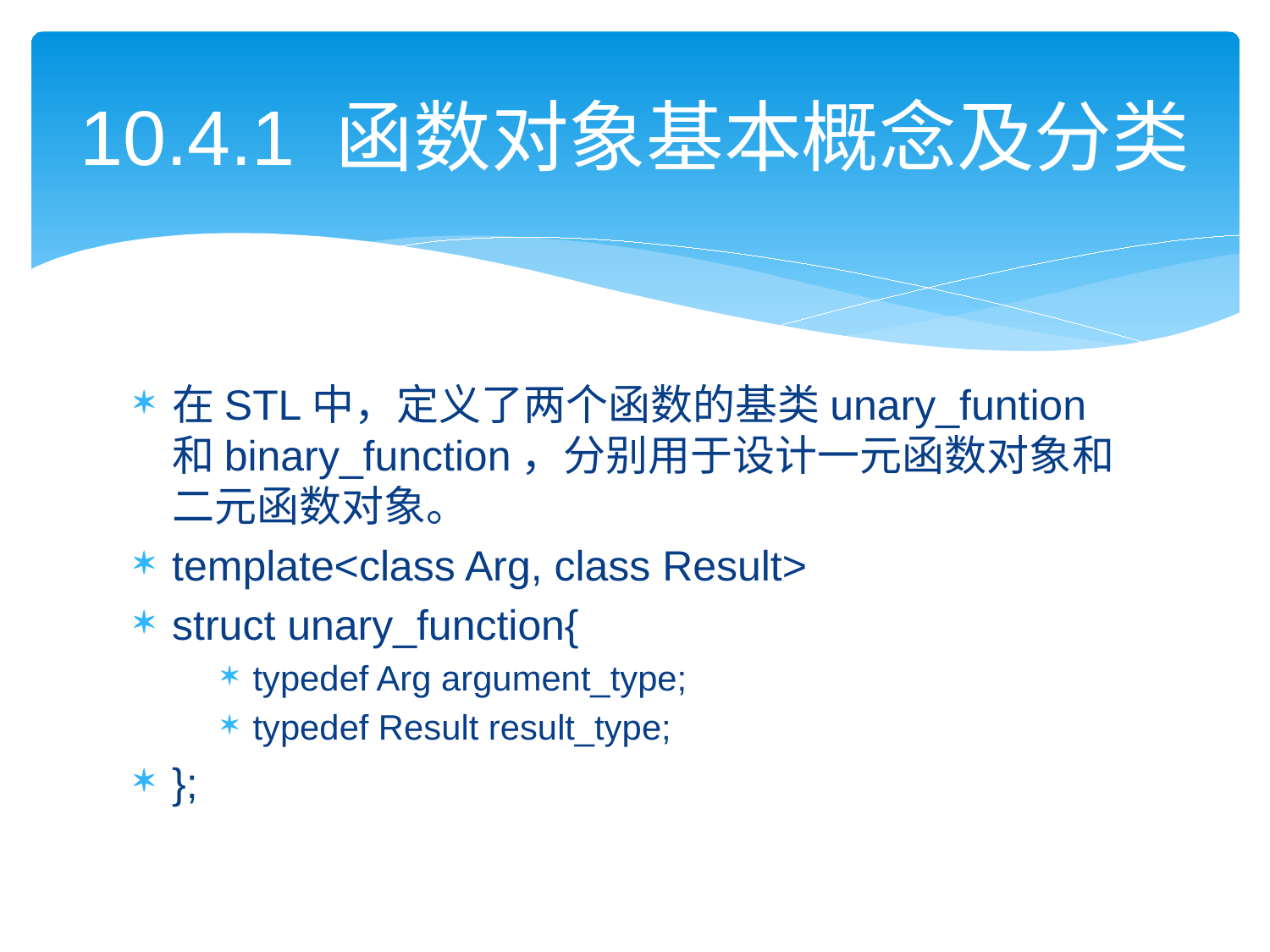

# 10.4.1 函数对象基本概念及分类
在STL中，定义了两个函数的基类unary_funtion和binary_function，分别用于设计一元函数对象和二元函数对象。
template<class Arg, class Result>
struct unary_function{
typedef Arg argument_type;
typedef Result result_type;
};